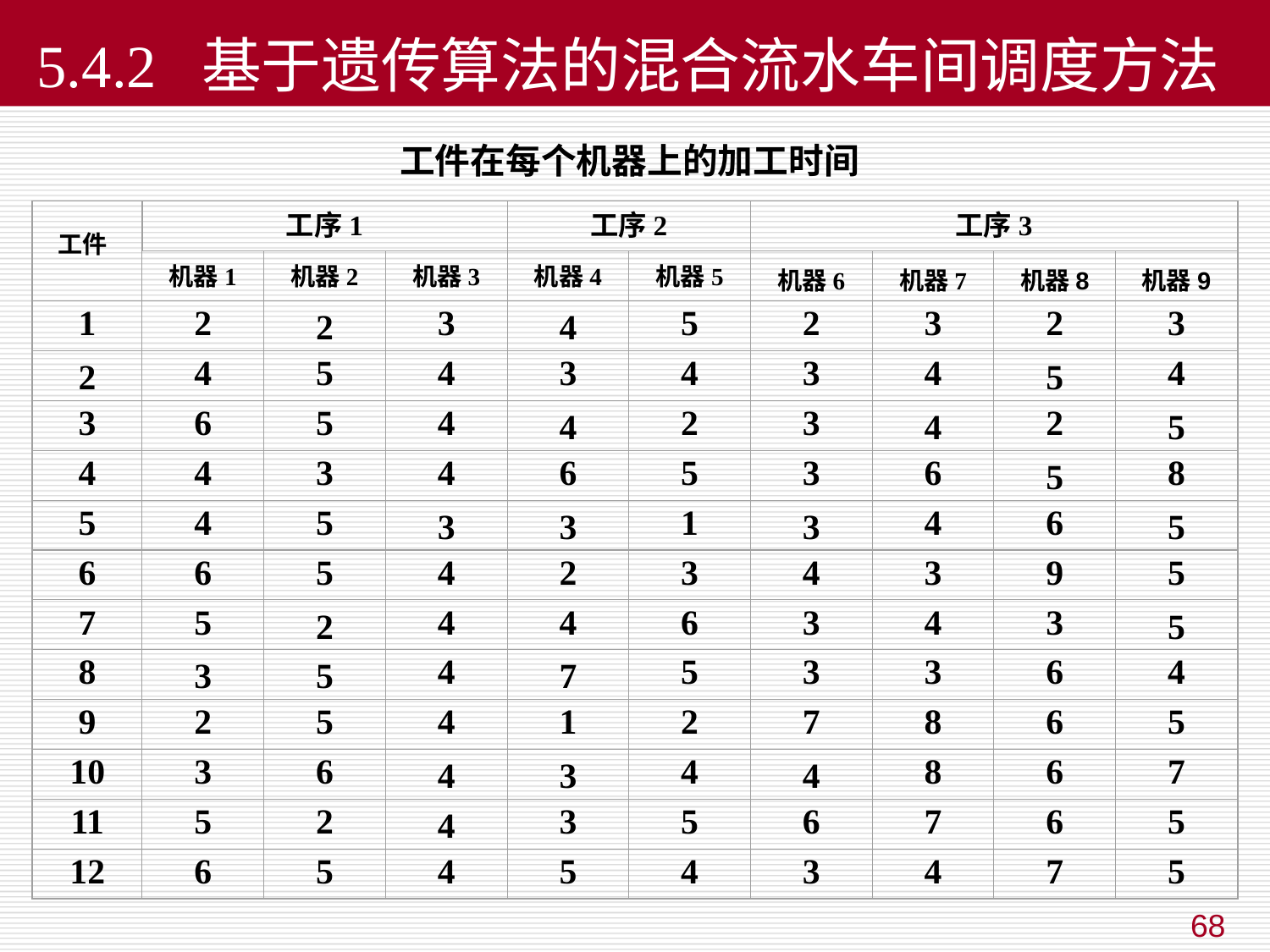

5.4.2  基于遗传算法的混合流水车间调度方法
工件在每个机器上的加工时间

工件

工序1

工序2

工序3

机器1

机器2

机器3

机器4

机器5

机器6

机器7

机器8

机器9

1

2

2

3

4

5

2

3

2

3

2

4

5

4

3

4

3

4

5

4

3

6

5

4

4

2

3

4

2

5

4

4

3

4

6

5

3

6

5

8

5

4

5

3

3

1

3

4

6

5

6

6

5

4

2

3

4

3

9

5

7

5

2

4

4

6

3

4

3

5

8

3

5

4

7

5

3

3

6

4

9

2

5

4

1

2

7

8

6

5

10

3

6

4

3

4

4

8

6

7

11

5

2

4

3

5

6

7

6

5

12

6

5

4

5

4

3

4

7

5

68